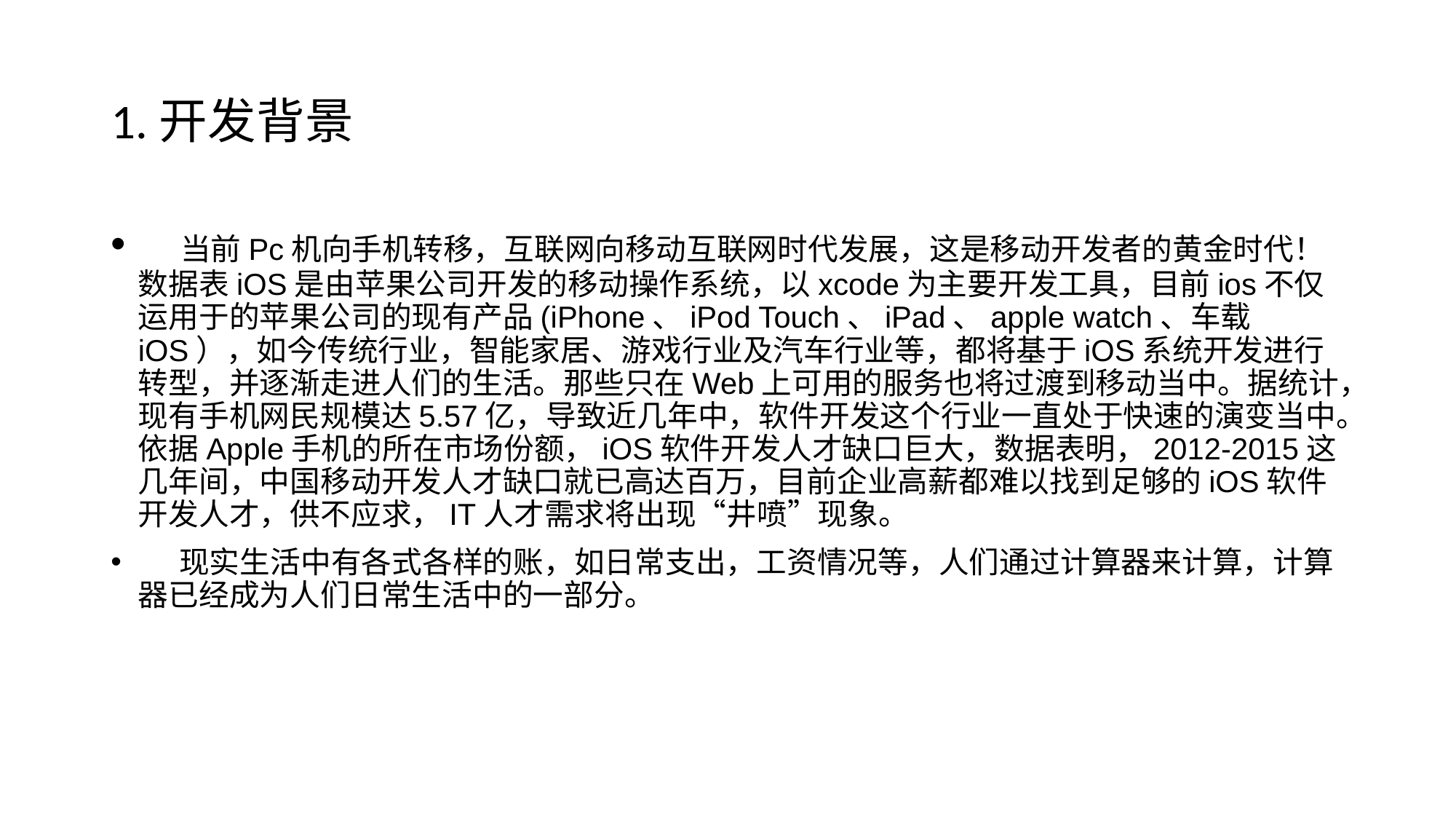

# 1.开发背景
　当前Pc机向手机转移，互联网向移动互联网时代发展，这是移动开发者的黄金时代！数据表iOS是由苹果公司开发的移动操作系统，以xcode为主要开发工具，目前ios不仅运用于的苹果公司的现有产品(iPhone、iPod Touch、iPad、apple watch、车载iOS），如今传统行业，智能家居、游戏行业及汽车行业等，都将基于iOS系统开发进行转型，并逐渐走进人们的生活。那些只在Web上可用的服务也将过渡到移动当中。据统计，现有手机网民规模达5.57亿，导致近几年中，软件开发这个行业一直处于快速的演变当中。依据Apple手机的所在市场份额，iOS软件开发人才缺口巨大，数据表明，2012-2015这几年间，中国移动开发人才缺口就已高达百万，目前企业高薪都难以找到足够的iOS软件开发人才，供不应求，IT人才需求将出现“井喷”现象。
     现实生活中有各式各样的账，如日常支出，工资情况等，人们通过计算器来计算，计算器已经成为人们日常生活中的一部分。